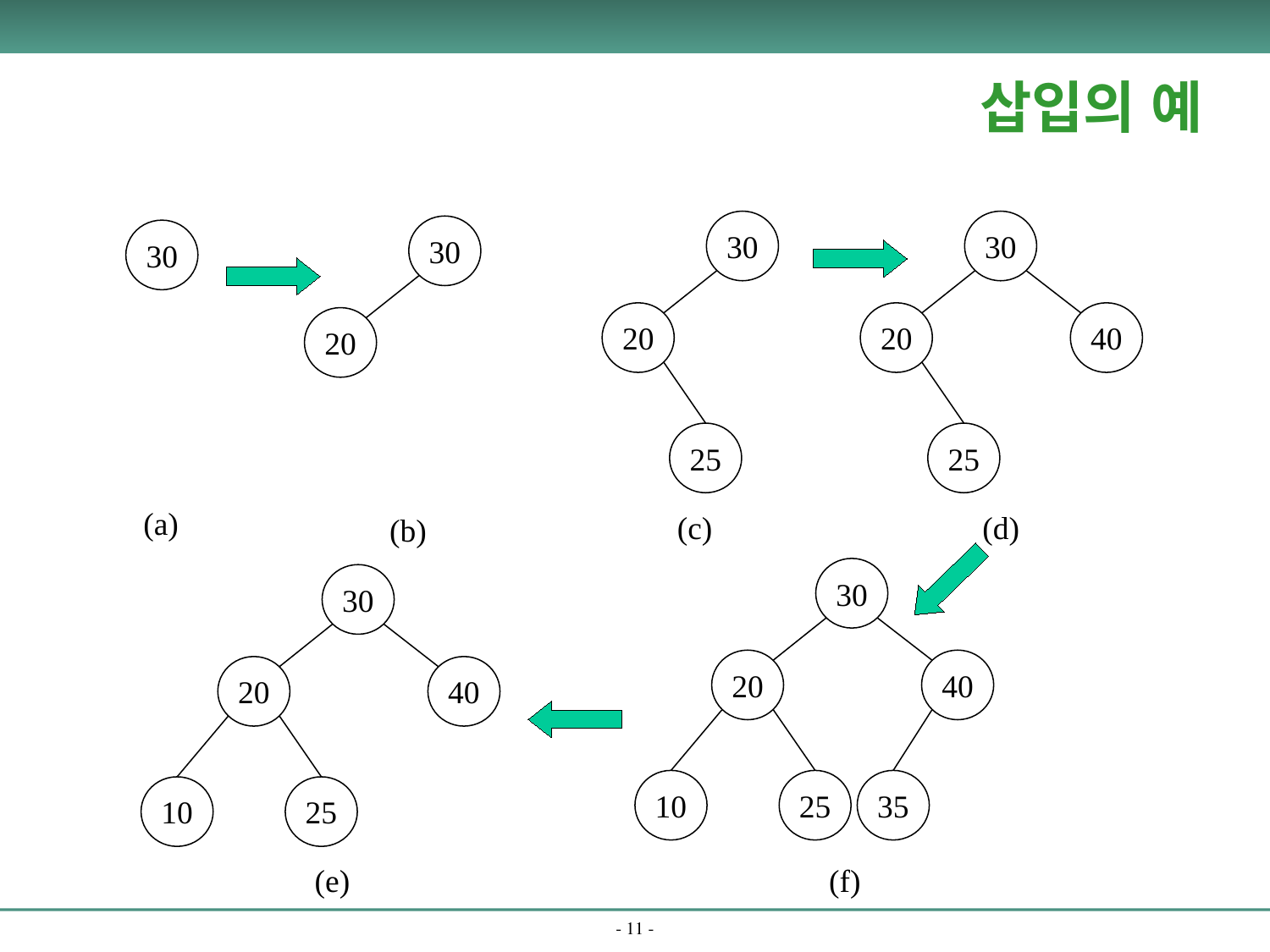

삽입의 예
30
30
30
30

20
20
40
20
25
25
(a)
(c)
(d)
(b)
30

30
20
40
20
40

10
25
35
10
25
(e)
(f)